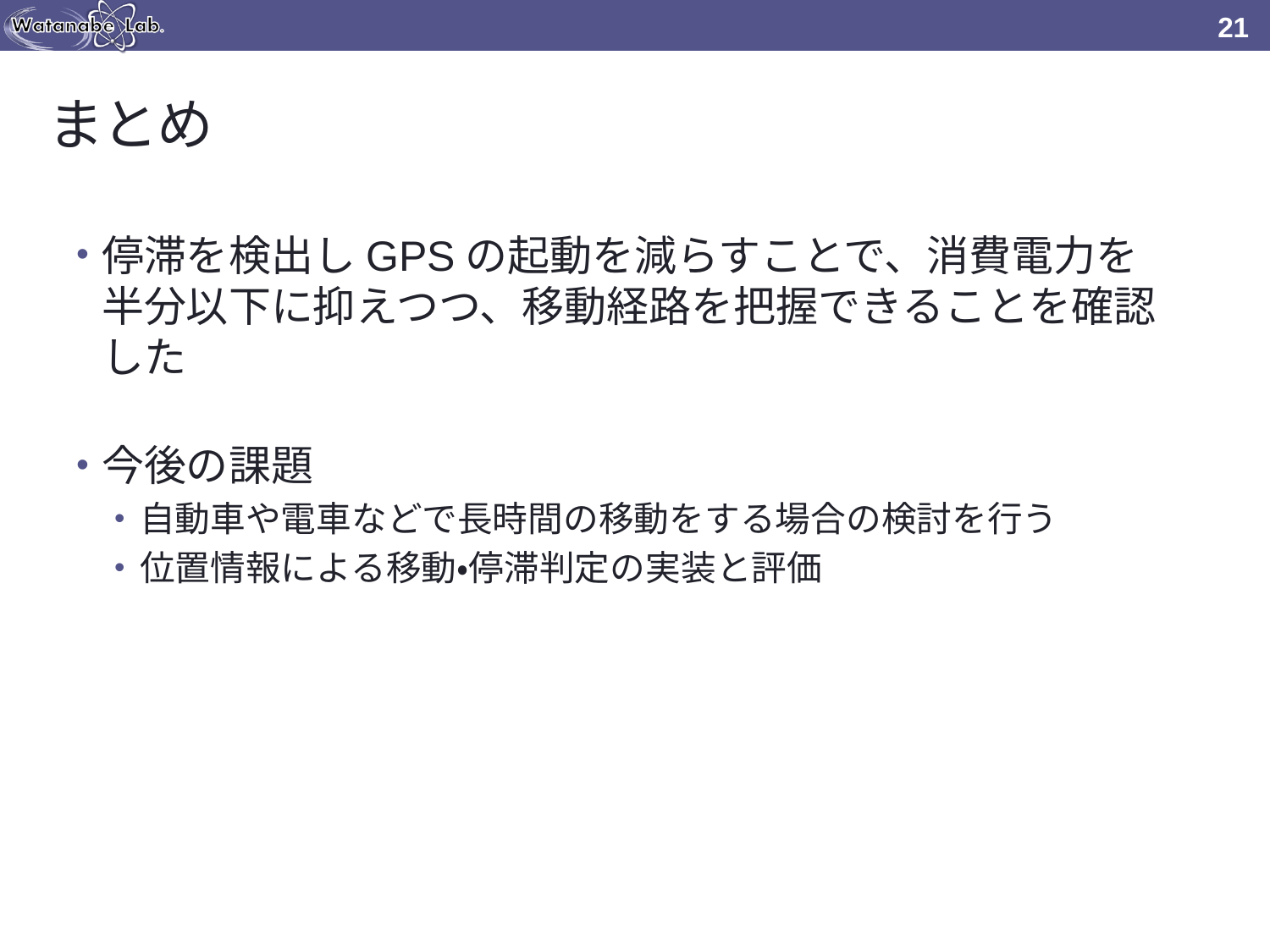

21
# まとめ
停滞を検出しGPSの起動を減らすことで、消費電力を半分以下に抑えつつ、移動経路を把握できることを確認した

今後の課題
自動車や電車などで長時間の移動をする場合の検討を行う
位置情報による移動・停滞判定の実装と評価